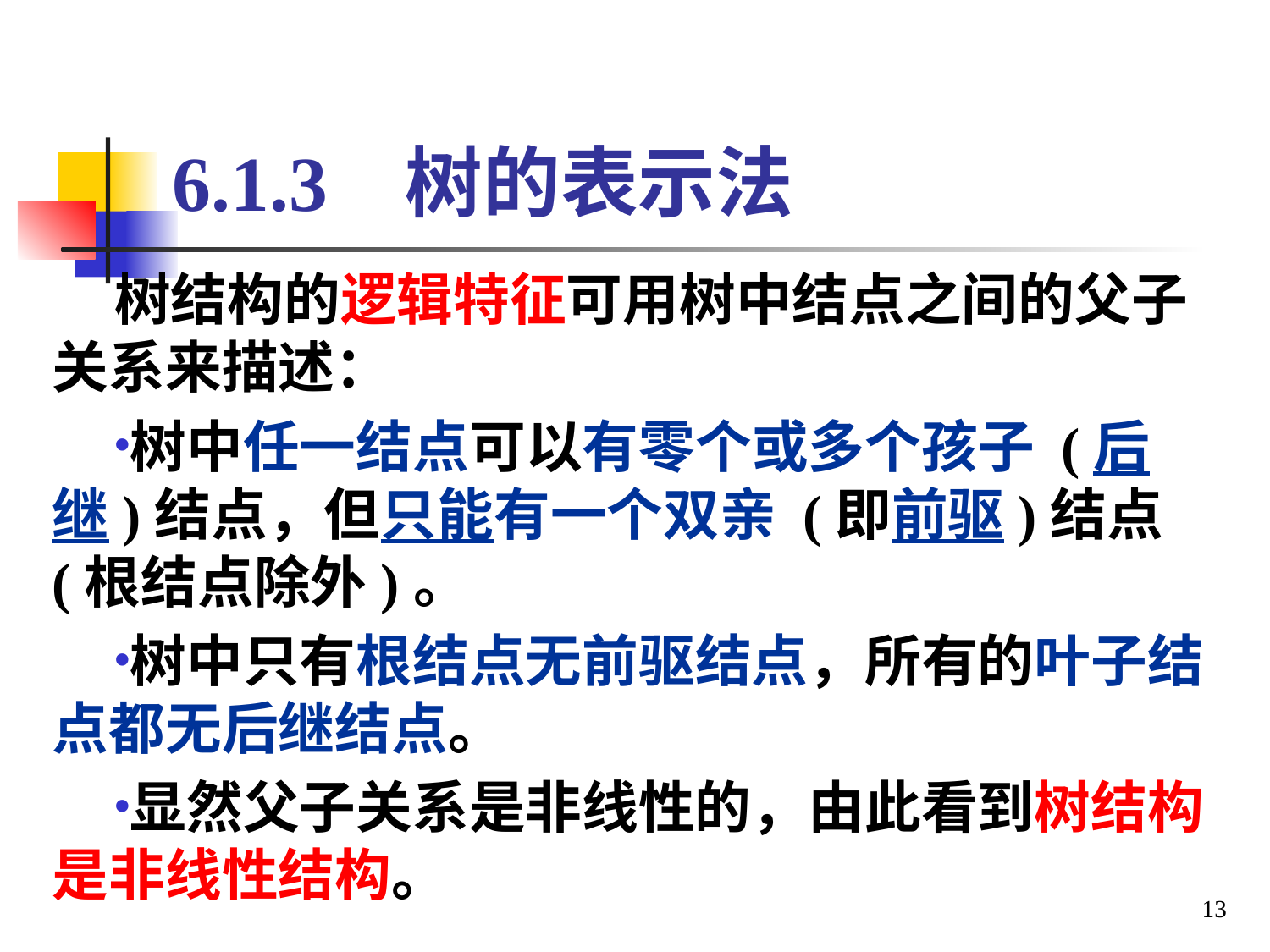

# 6.1.3   树的表示法
树结构的逻辑特征可用树中结点之间的父子关系来描述：
树中任一结点可以有零个或多个孩子 (后继)结点，但只能有一个双亲 (即前驱)结点(根结点除外)。
树中只有根结点无前驱结点，所有的叶子结点都无后继结点。
显然父子关系是非线性的，由此看到树结构是非线性结构。

13